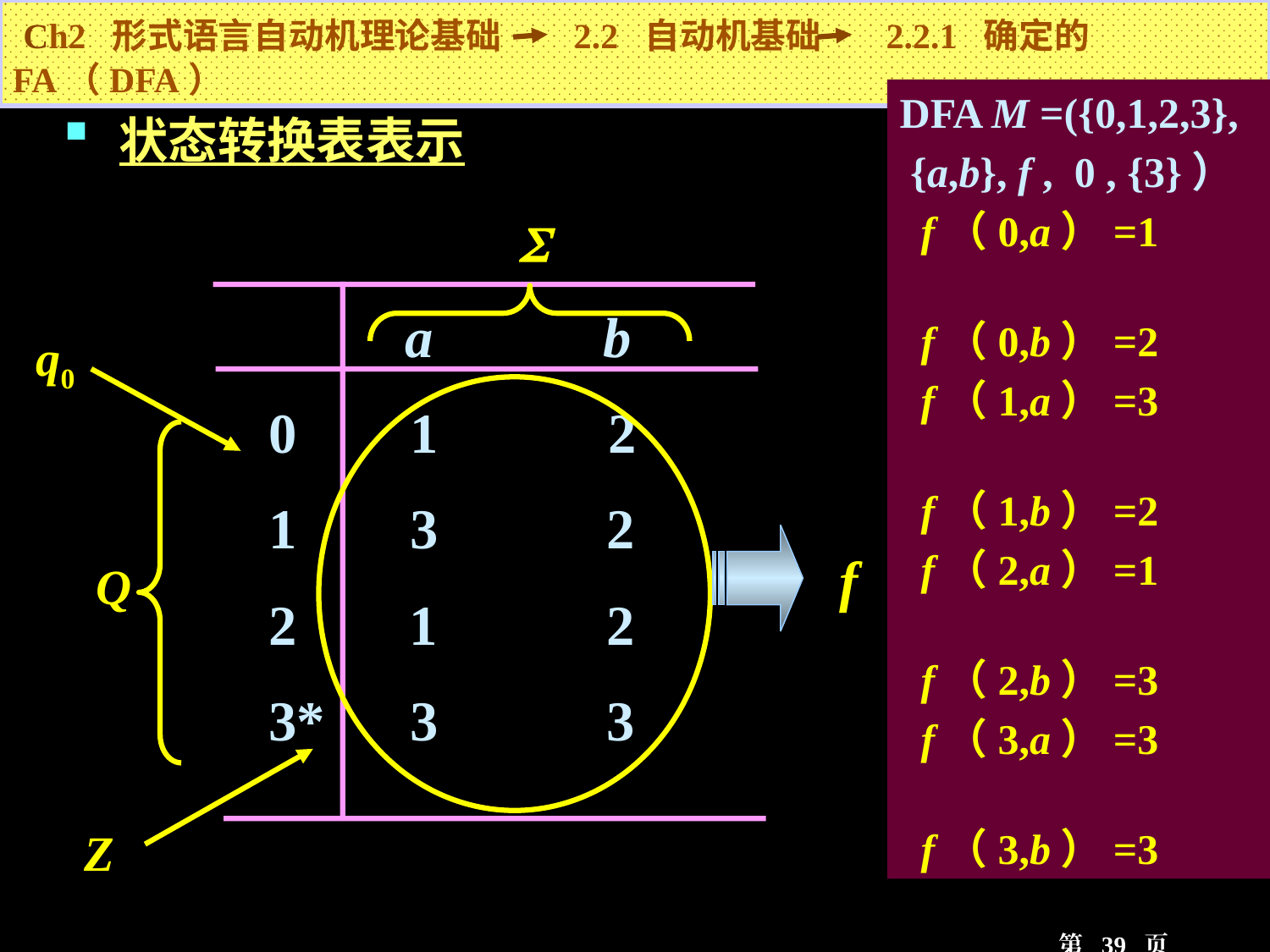

Ch2  形式语言自动机理论基础        2.2  自动机基础       2.2.1  确定的FA（DFA）

DFA M =({0,1,2,3},
 {a,b}, f ,  0 , {3}）
  f（0,a）=1
  f（0,b）=2
  f（1,a）=3
  f（1,b）=2
  f（2,a）=1
  f（2,b）=3
  f（3,a）=3
  f（3,b）=3
  状态转换表表示

 Σ

                             a            b
            0        1            2
            1        3		2
            2	    1 		2
            3*      3	         3

q0

f

Q

Z